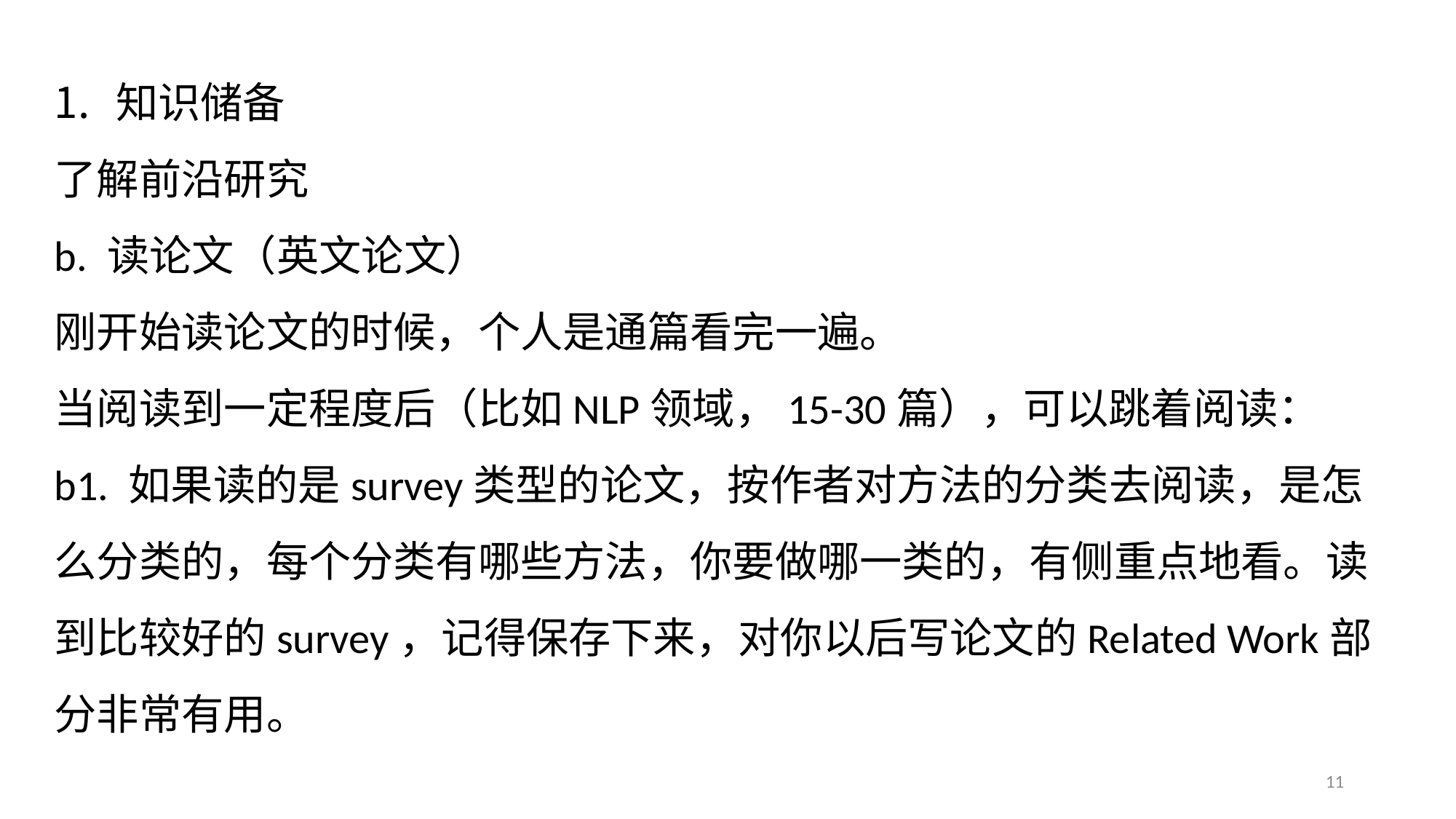

知识储备
了解前沿研究
b. 读论文（英文论文）
刚开始读论文的时候，个人是通篇看完一遍。
当阅读到一定程度后（比如NLP领域，15-30篇），可以跳着阅读：
b1. 如果读的是survey类型的论文，按作者对方法的分类去阅读，是怎么分类的，每个分类有哪些方法，你要做哪一类的，有侧重点地看。读到比较好的survey，记得保存下来，对你以后写论文的Related Work部分非常有用。
11